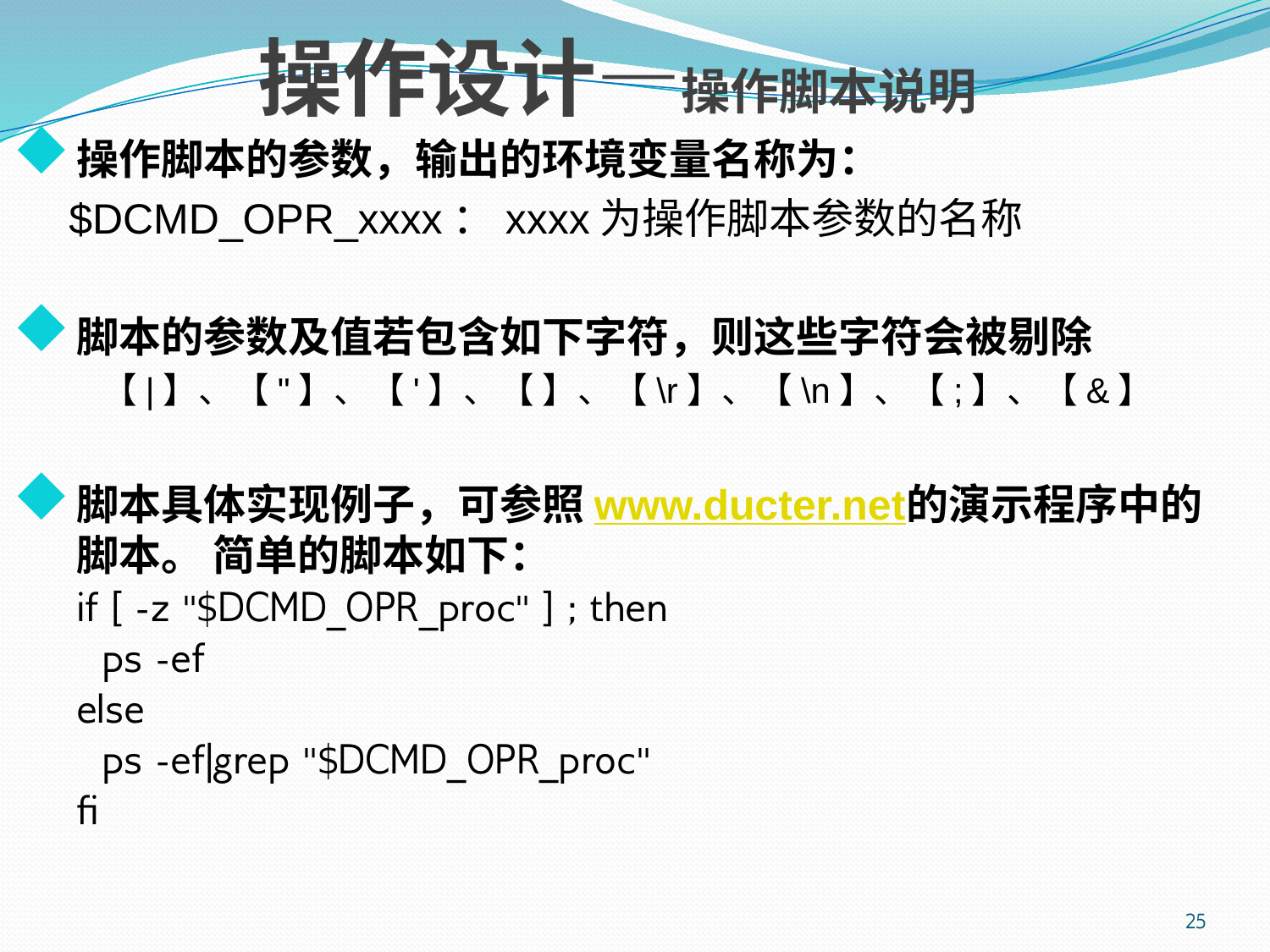

操作设计—操作脚本说明

操作脚本的参数，输出的环境变量名称为：
 $DCMD_OPR_xxxx：xxxx为操作脚本参数的名称

脚本的参数及值若包含如下字符，则这些字符会被剔除
【|】、【"】、【'】、【 】、【\r】、【\n】、【;】、【&】

脚本具体实现例子，可参照www.ducter.net的演示程序中的脚本。 简单的脚本如下：
if [ -z "$DCMD_OPR_proc" ] ; then
  ps -ef
else
  ps -ef|grep "$DCMD_OPR_proc"
fi

25